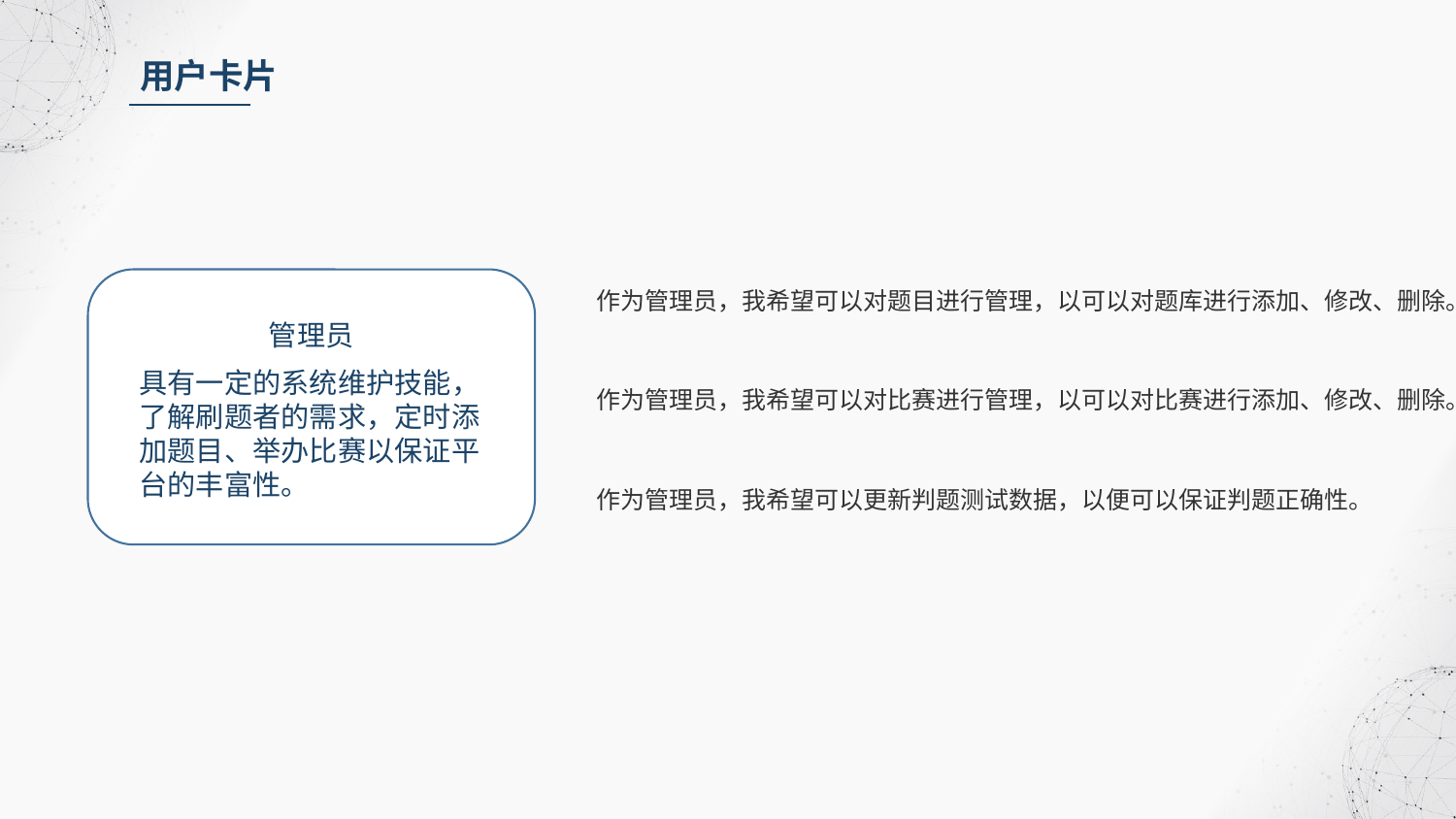

用户卡片

管理员
具有一定的系统维护技能，了解刷题者的需求，定时添加题目、举办比赛以保证平台的丰富性。
作为管理员，我希望可以对题目进行管理，以可以对题库进行添加、修改、删除。
作为管理员，我希望可以对比赛进行管理，以可以对比赛进行添加、修改、删除。
作为管理员，我希望可以更新判题测试数据，以便可以保证判题正确性。